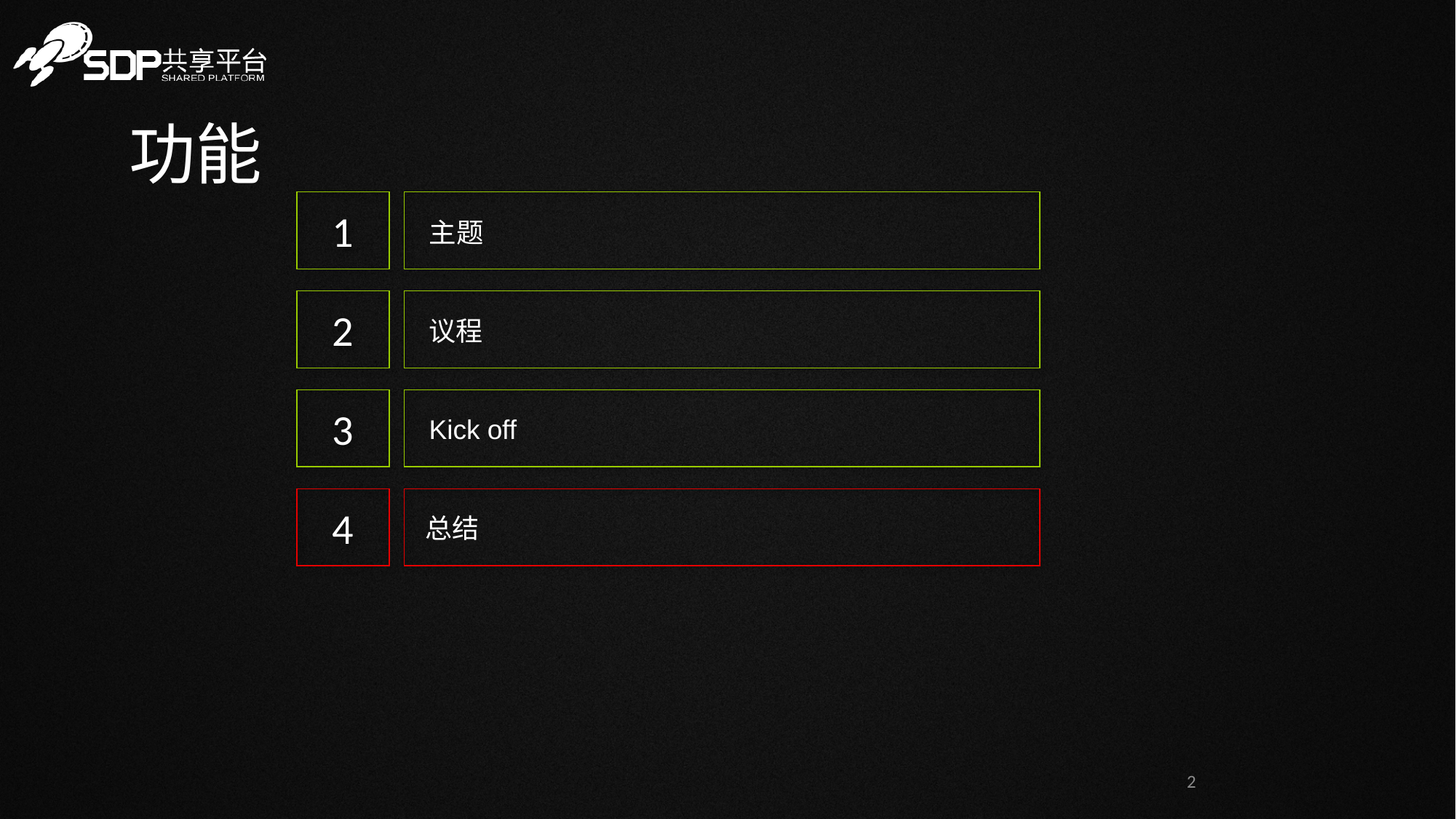

功能
1

主题
2

议程
3

Kick off
4

总结
2